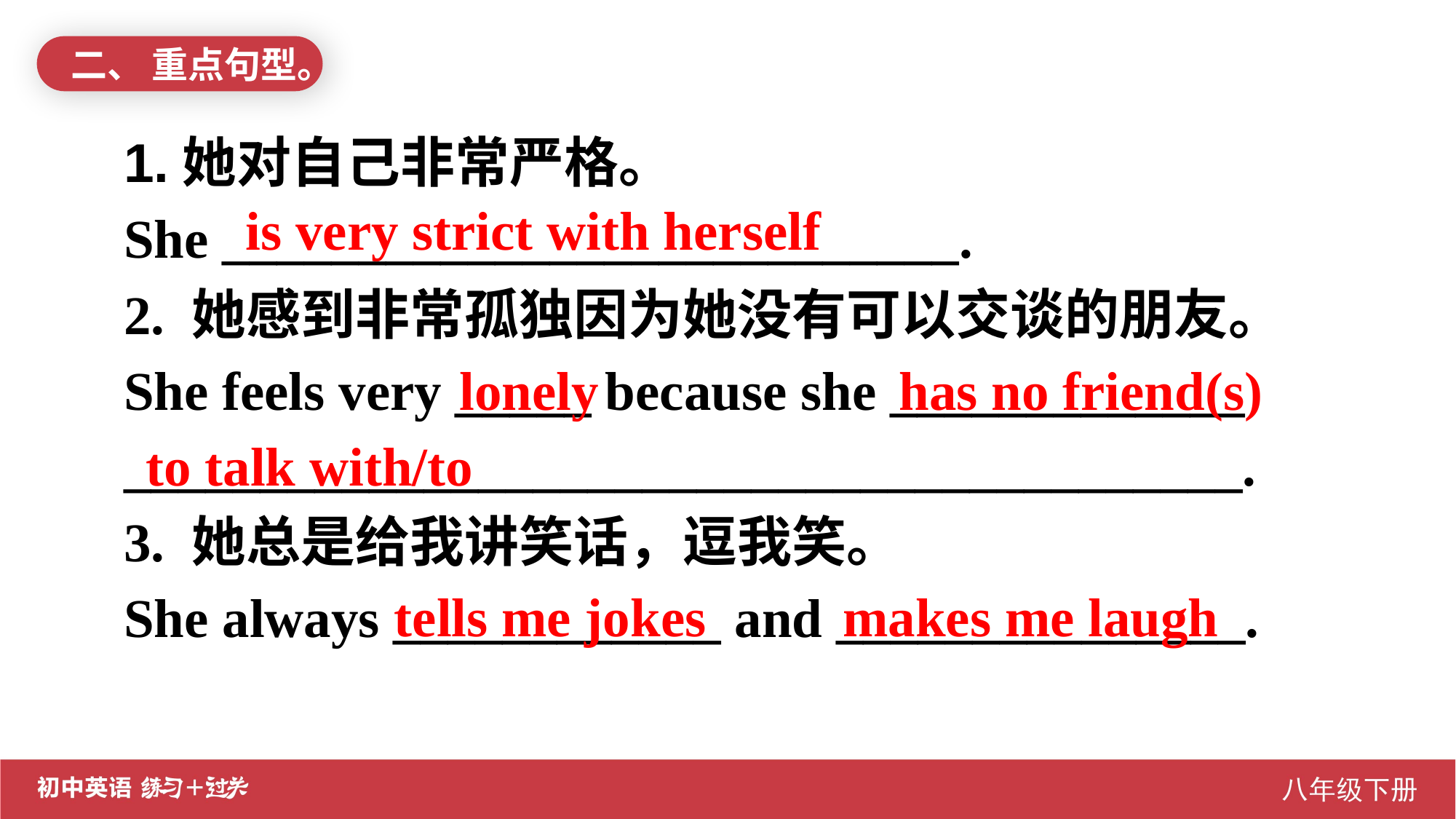

二、 重点句型。
1.她对自己非常严格。
She ___________________________.
2. 她感到非常孤独因为她没有可以交谈的朋友。
She feels very _____ because she _____________
_________________________________________.
3. 她总是给我讲笑话，逗我笑。
She always ____________ and _______________.
is very strict with herself
                        lonely                      has no friend(s)
 to talk with/to
tells me jokes          makes me laugh